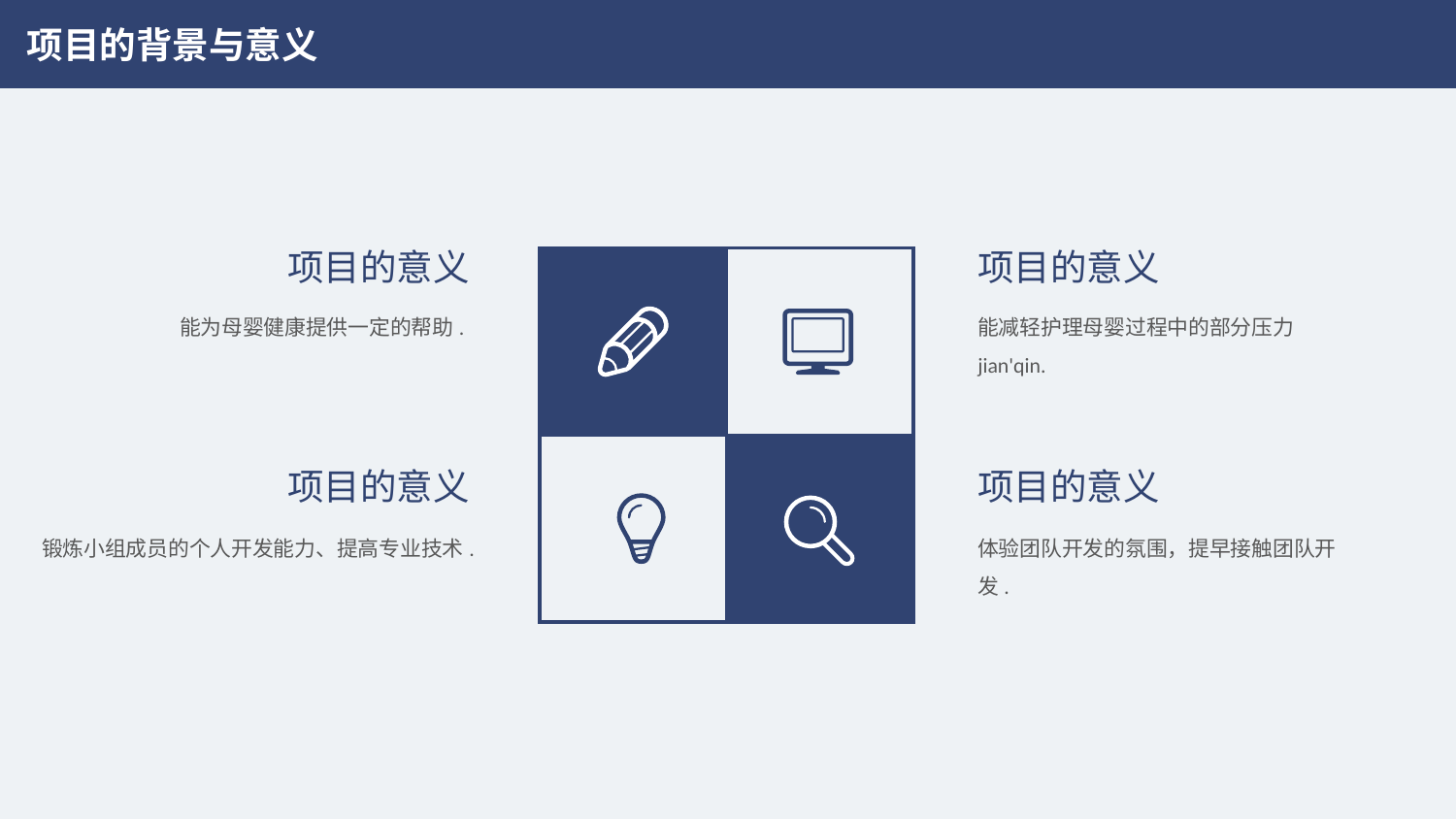

项目的背景与意义
项目的意义
项目的意义

能减轻护理母婴过程中的部分压力jian'qin.
能为母婴健康提供一定的帮助.

项目的意义
项目的意义

锻炼小组成员的个人开发能力、提高专业技术.
体验团队开发的氛围，提早接触团队开发.